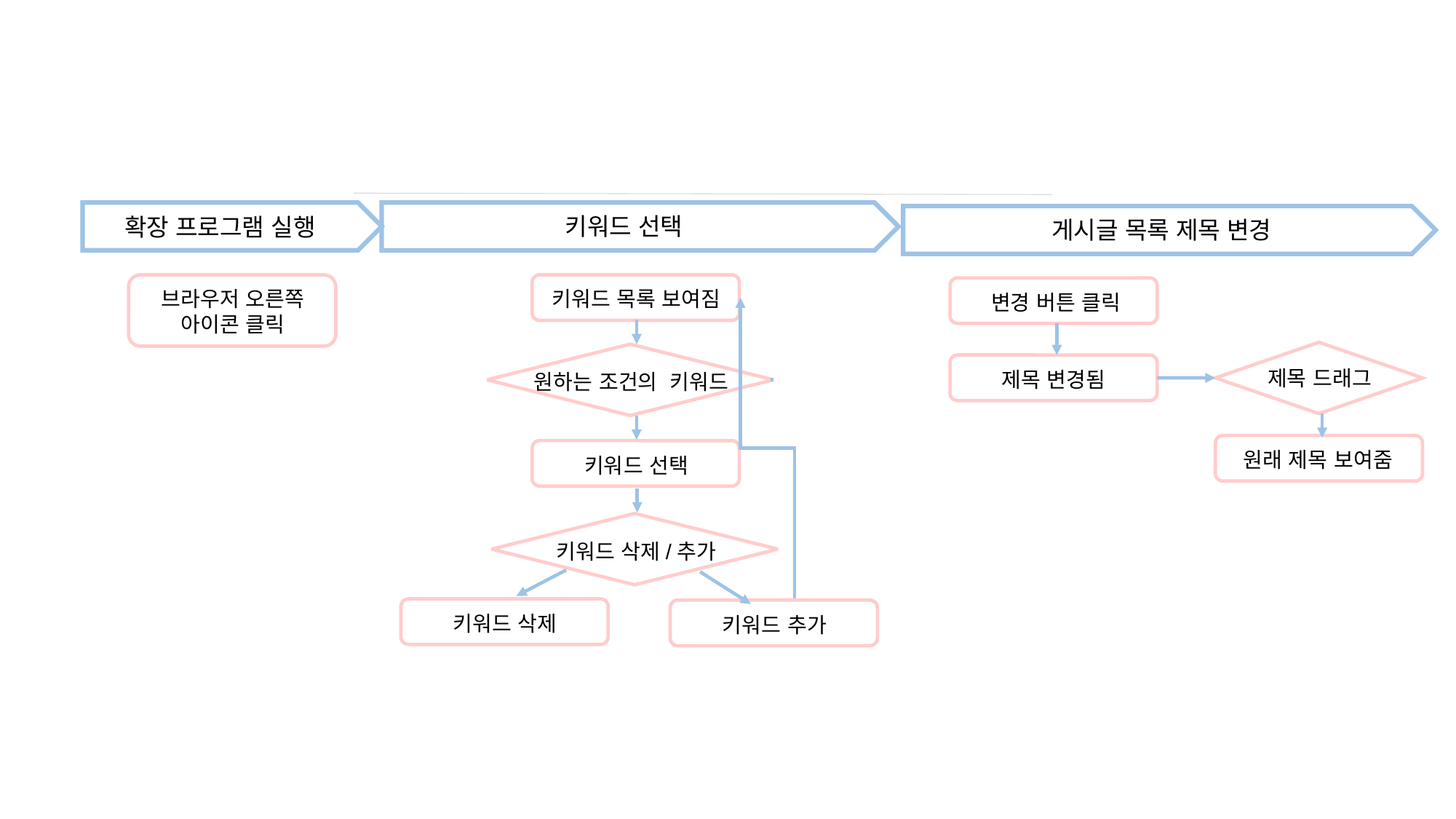

키워드 선택
확장 프로그램 실행
게시글 목록 제목 변경

브라우저 오른쪽 아이콘 클릭
키워드 목록 보여짐
변경 버튼 클릭

제목 드래그
제목 변경됨
원하는 조건의  키워드

원래 제목 보여줌
키워드 선택

키워드 삭제/추가

키워드 삭제
키워드 추가